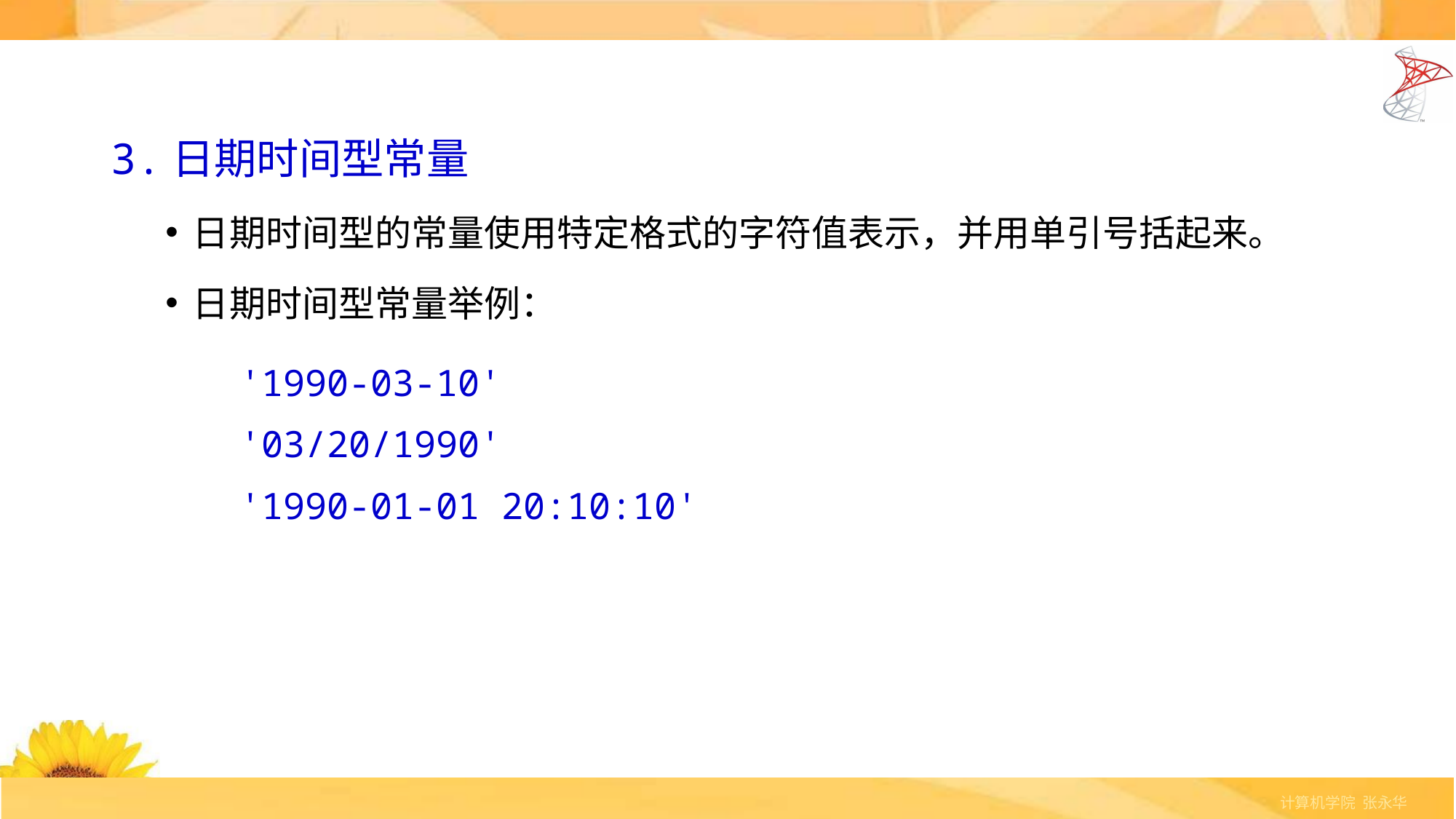

3.日期时间型常量
日期时间型的常量使用特定格式的字符值表示，并用单引号括起来。
日期时间型常量举例：
'1990-03-10'
'03/20/1990'
'1990-01-01 20:10:10'